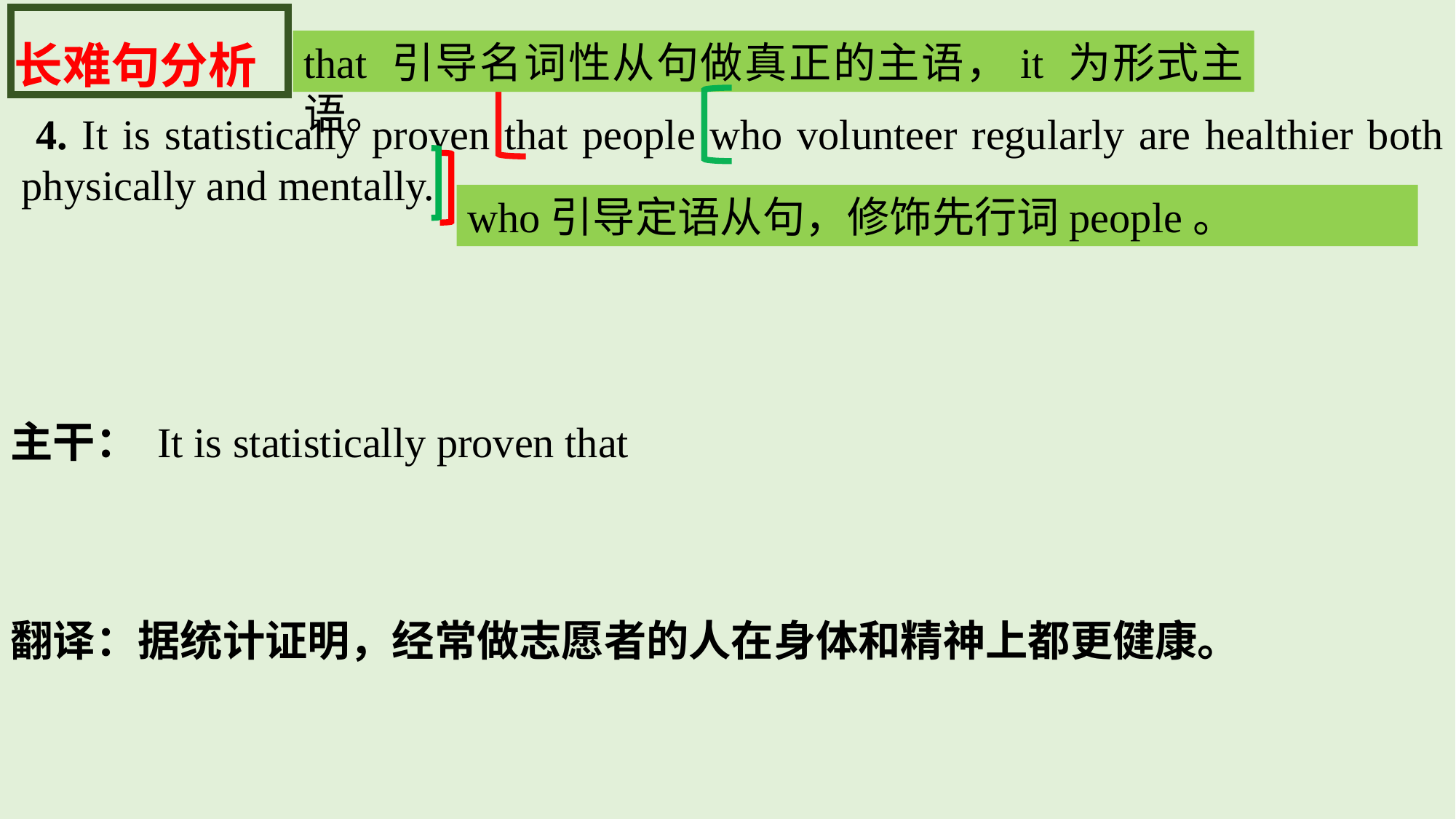

长难句分析

that 引导名词性从句做真正的主语，it 为形式主语。

 4. It is statistically proven that people who volunteer regularly are healthier both physically and mentally.

who引导定语从句，修饰先行词people。
主干： It is statistically proven that
翻译：据统计证明，经常做志愿者的人在身体和精神上都更健康。